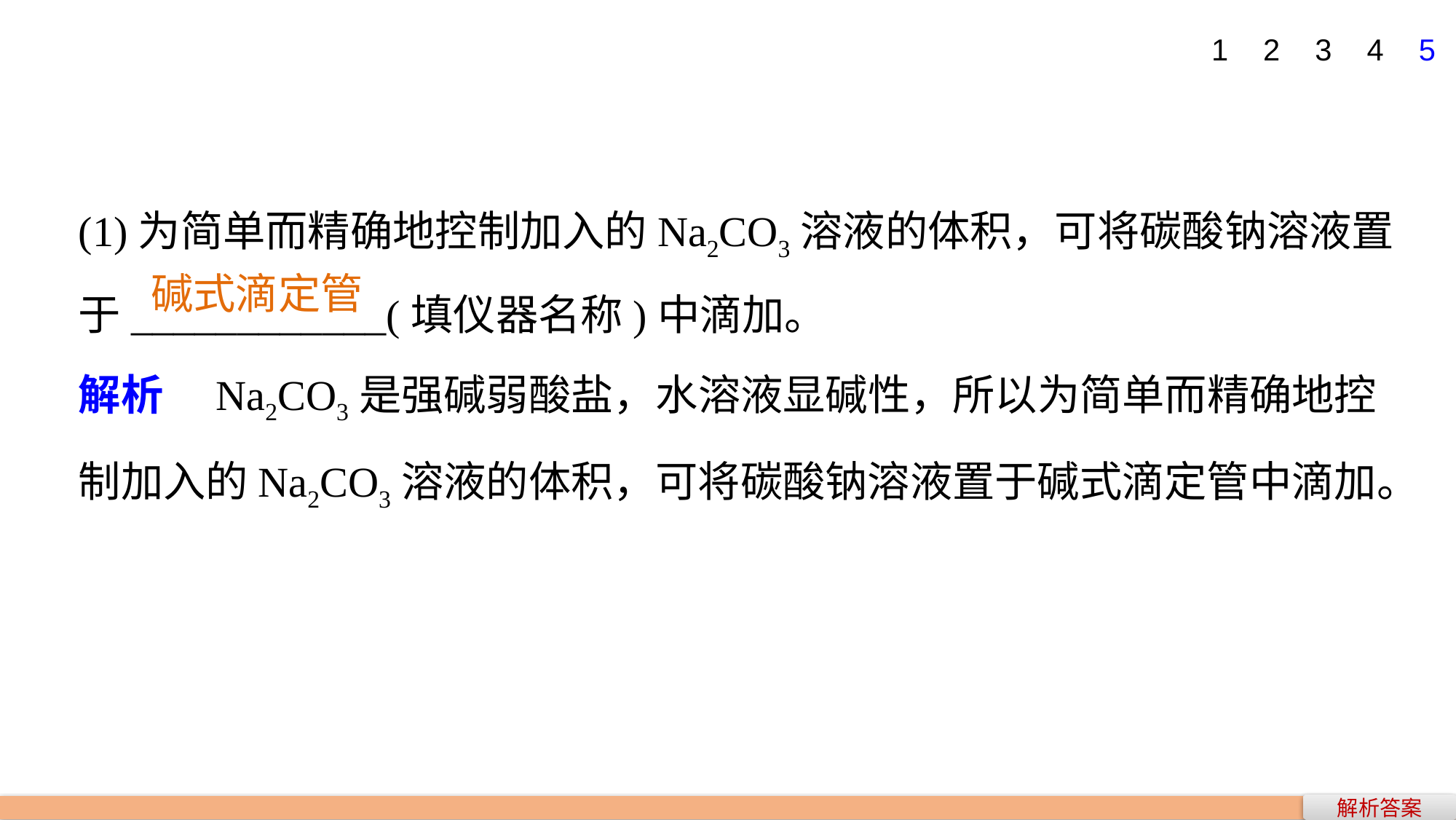

1
2
3
4
5
(1)为简单而精确地控制加入的Na2CO3溶液的体积，可将碳酸钠溶液置于____________(填仪器名称)中滴加。
解析　Na2CO3是强碱弱酸盐，水溶液显碱性，所以为简单而精确地控制加入的Na2CO3溶液的体积，可将碳酸钠溶液置于碱式滴定管中滴加。
碱式滴定管
解析答案